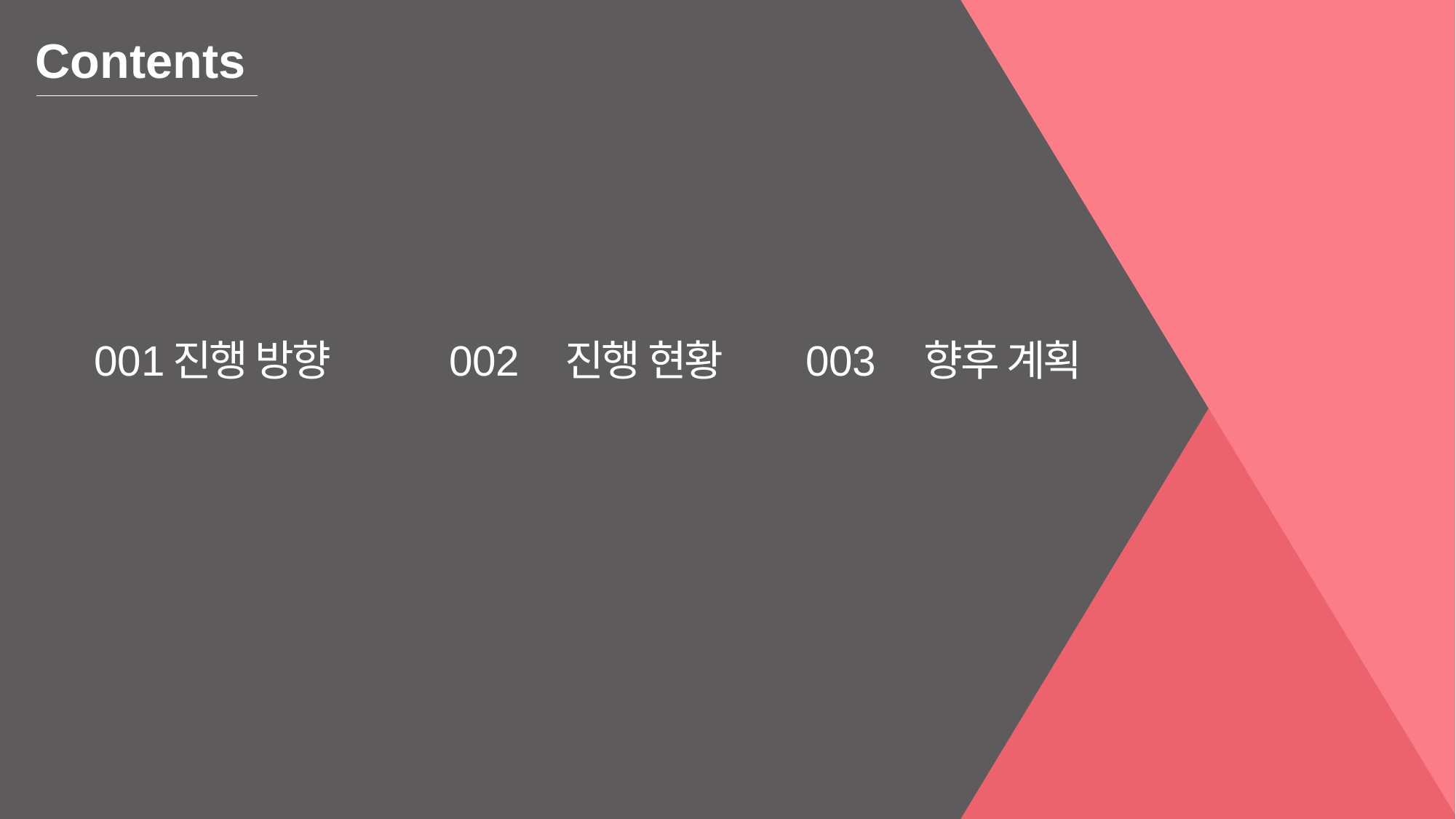

Contents
001
진행 방향
002
진행 현황
003
향후 계획